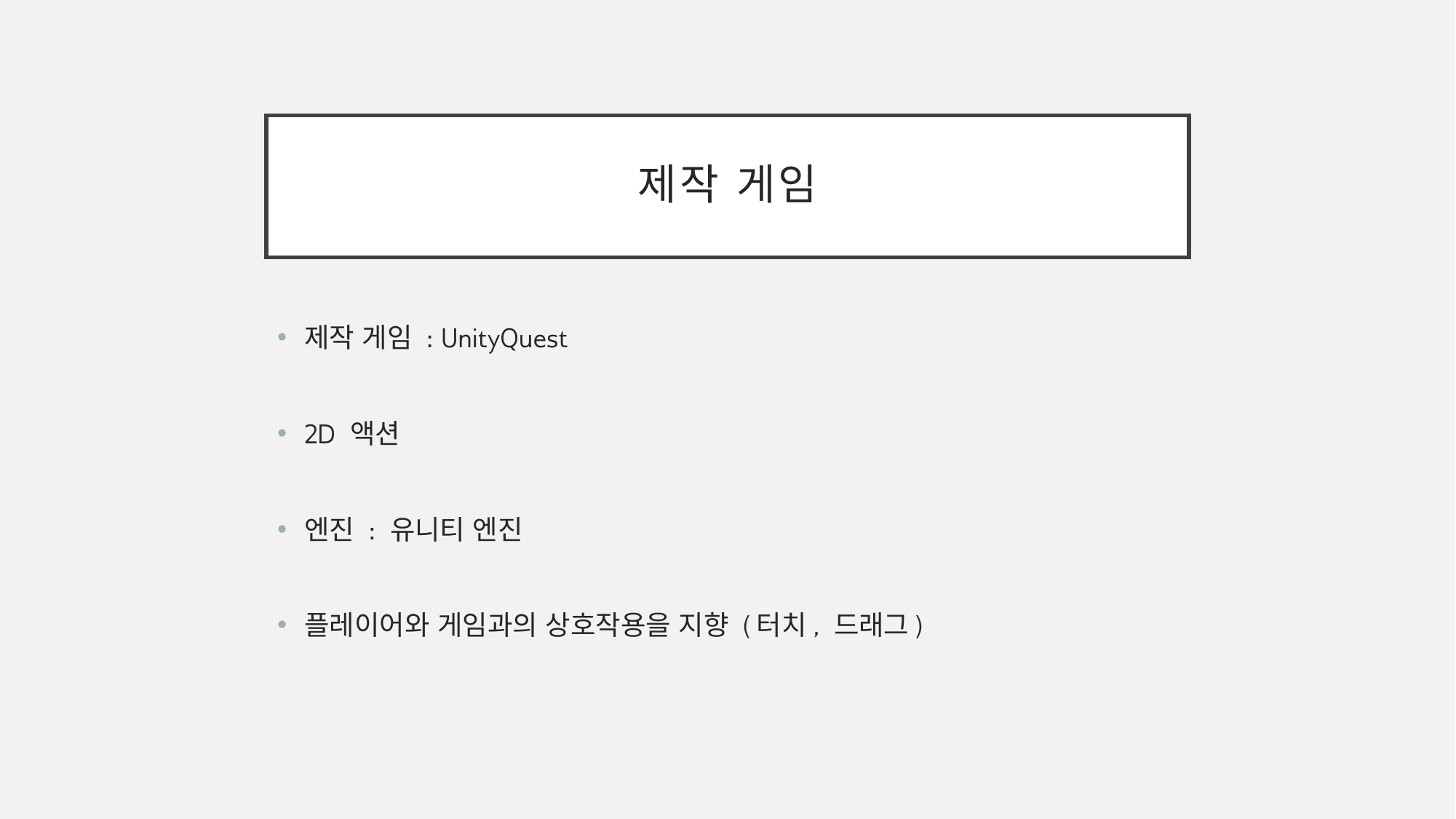

# 제작 게임
제작 게임 : UnityQuest

2D 액션

엔진 : 유니티 엔진

플레이어와 게임과의 상호작용을 지향 (터치, 드래그)